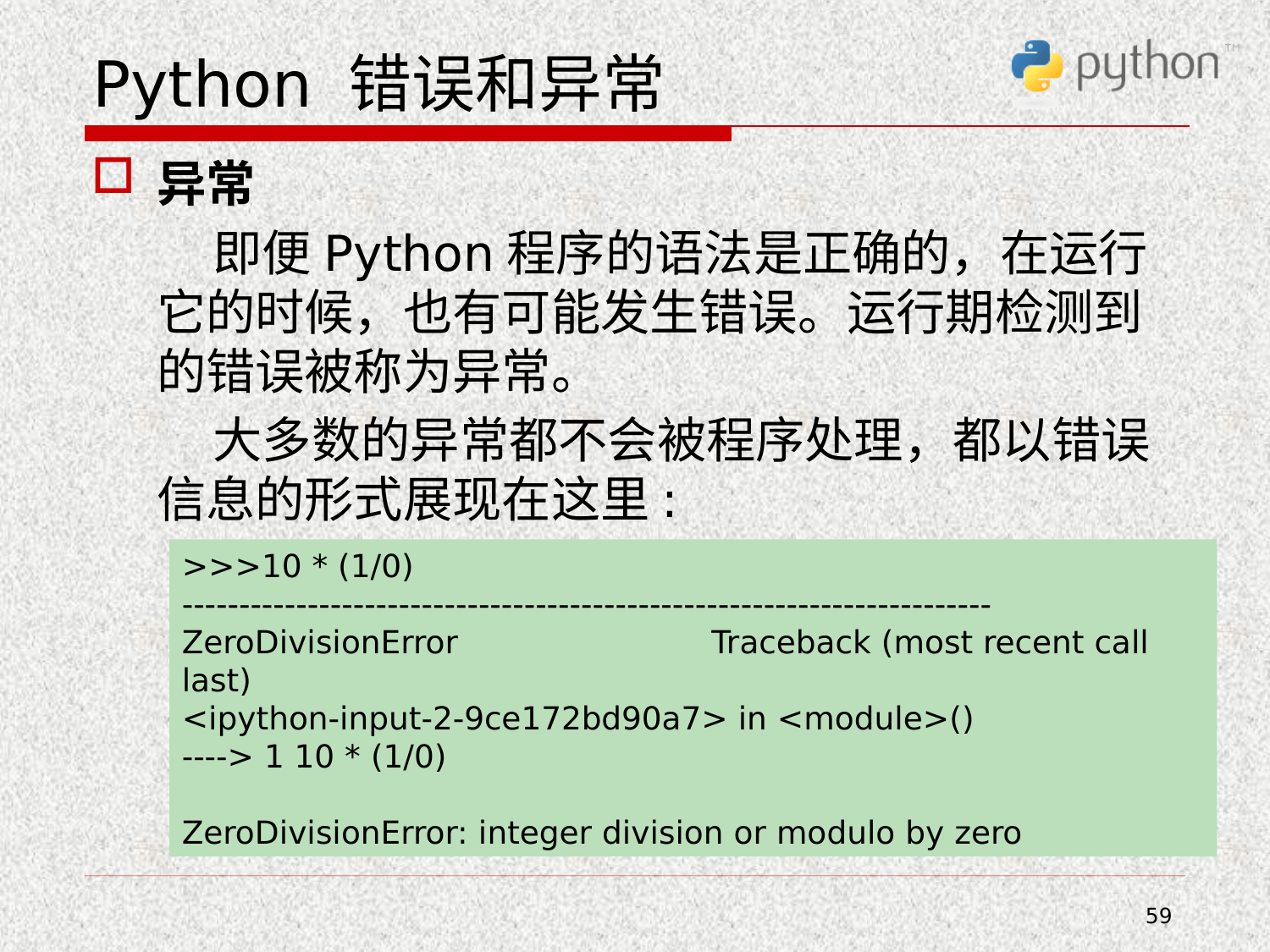

# Python 错误和异常
异常
          即便Python程序的语法是正确的，在运行它的时候，也有可能发生错误。运行期检测到的错误被称为异常。
          大多数的异常都不会被程序处理，都以错误信息的形式展现在这里:

>>>10 * (1/0)
-----------------------------------------------------------------------ZeroDivisionError                         Traceback (most recent call last)
<ipython-input-2-9ce172bd90a7> in <module>()
----> 1 10 * (1/0)

ZeroDivisionError: integer division or modulo by zero
59